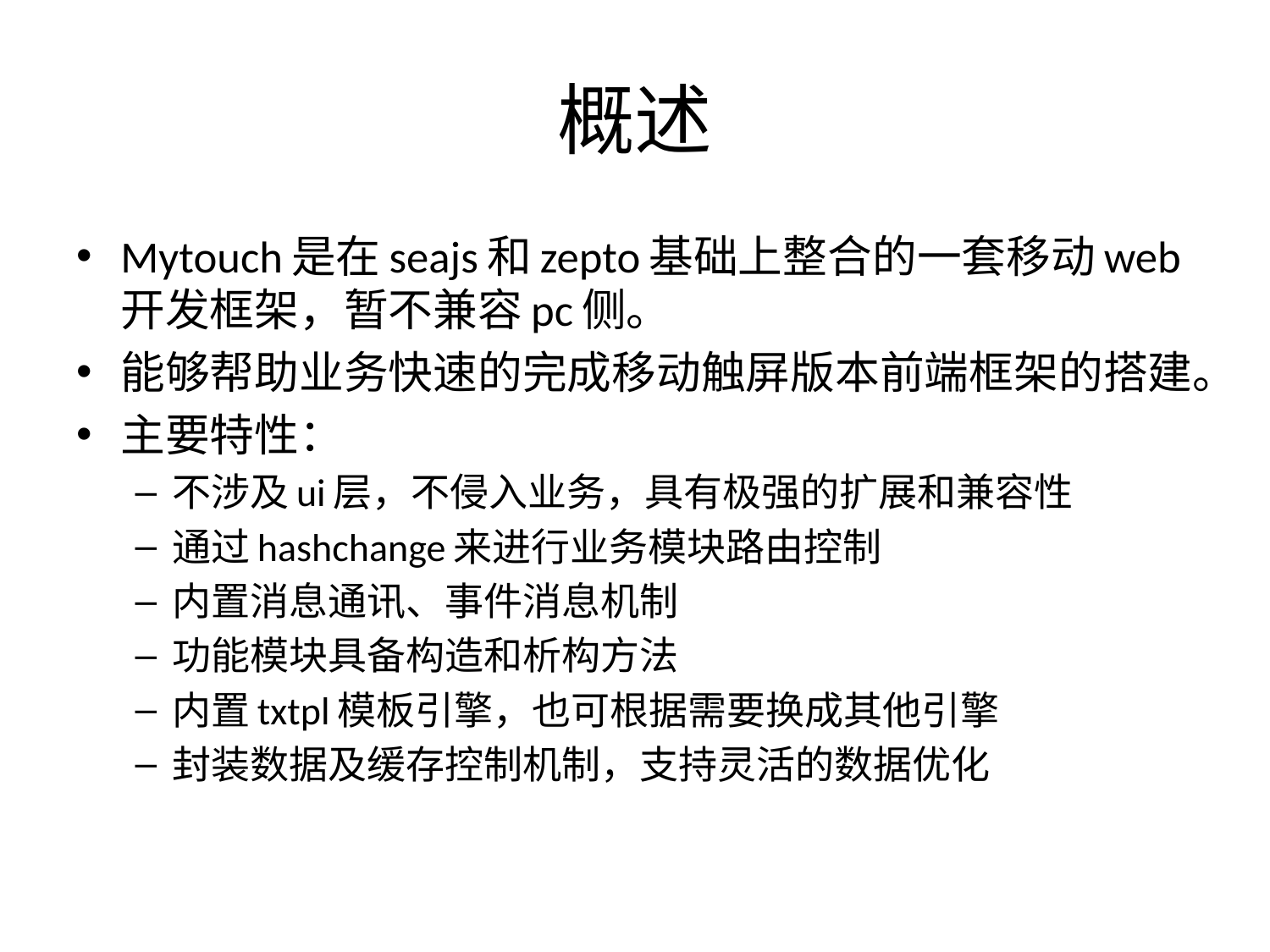

# 概述
Mytouch是在seajs和zepto基础上整合的一套移动web开发框架，暂不兼容pc侧。
能够帮助业务快速的完成移动触屏版本前端框架的搭建。
主要特性：
不涉及ui层，不侵入业务，具有极强的扩展和兼容性
通过hashchange来进行业务模块路由控制
内置消息通讯、事件消息机制
功能模块具备构造和析构方法
内置txtpl模板引擎，也可根据需要换成其他引擎
封装数据及缓存控制机制，支持灵活的数据优化